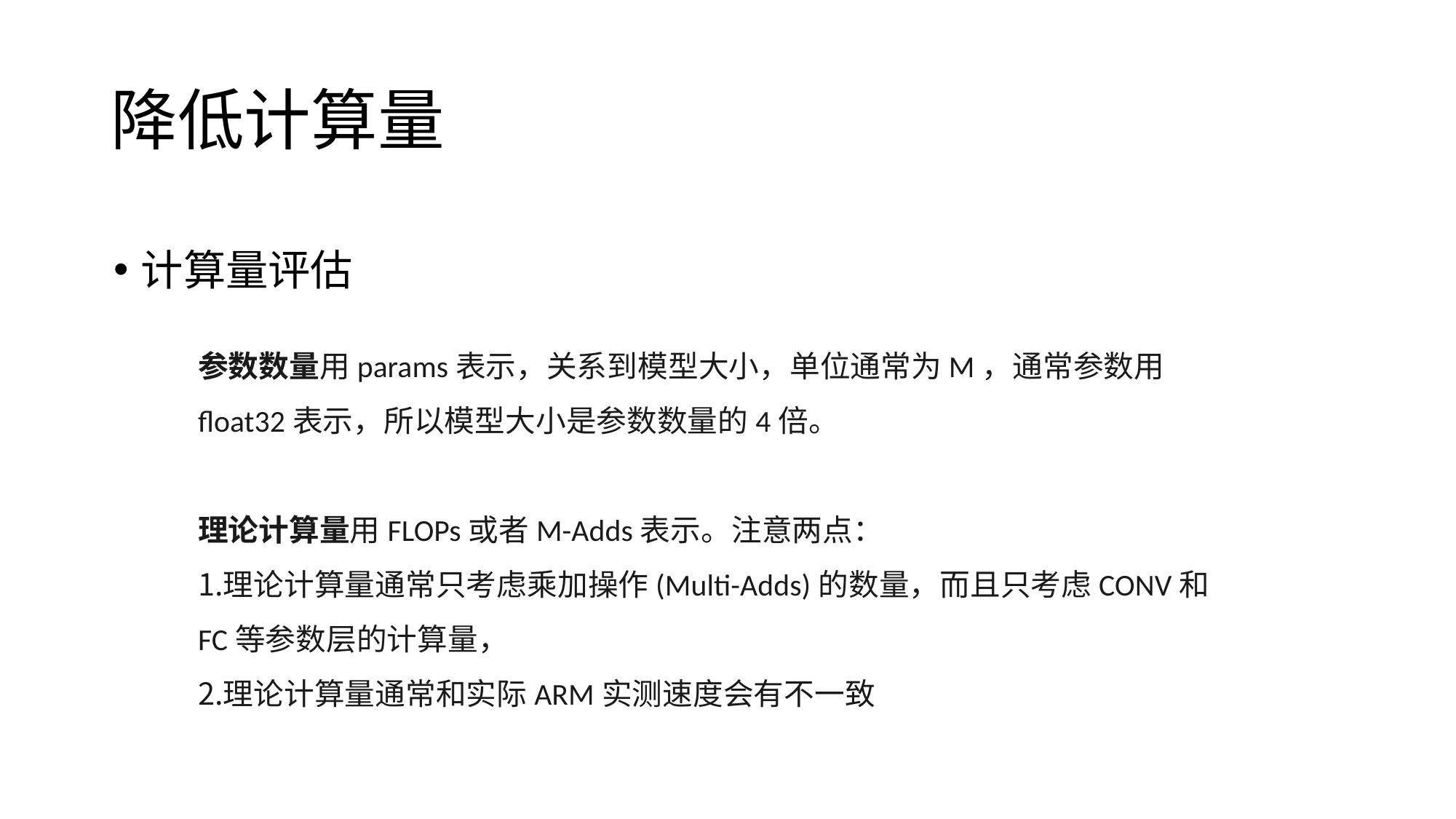

# 降低计算量
计算量评估

参数数量用params表示，关系到模型大小，单位通常为M，通常参数用float32表示，所以模型大小是参数数量的4倍。

理论计算量用FLOPs或者M-Adds表示。注意两点：
理论计算量通常只考虑乘加操作(Multi-Adds)的数量，而且只考虑CONV和FC等参数层的计算量，
理论计算量通常和实际ARM实测速度会有不一致